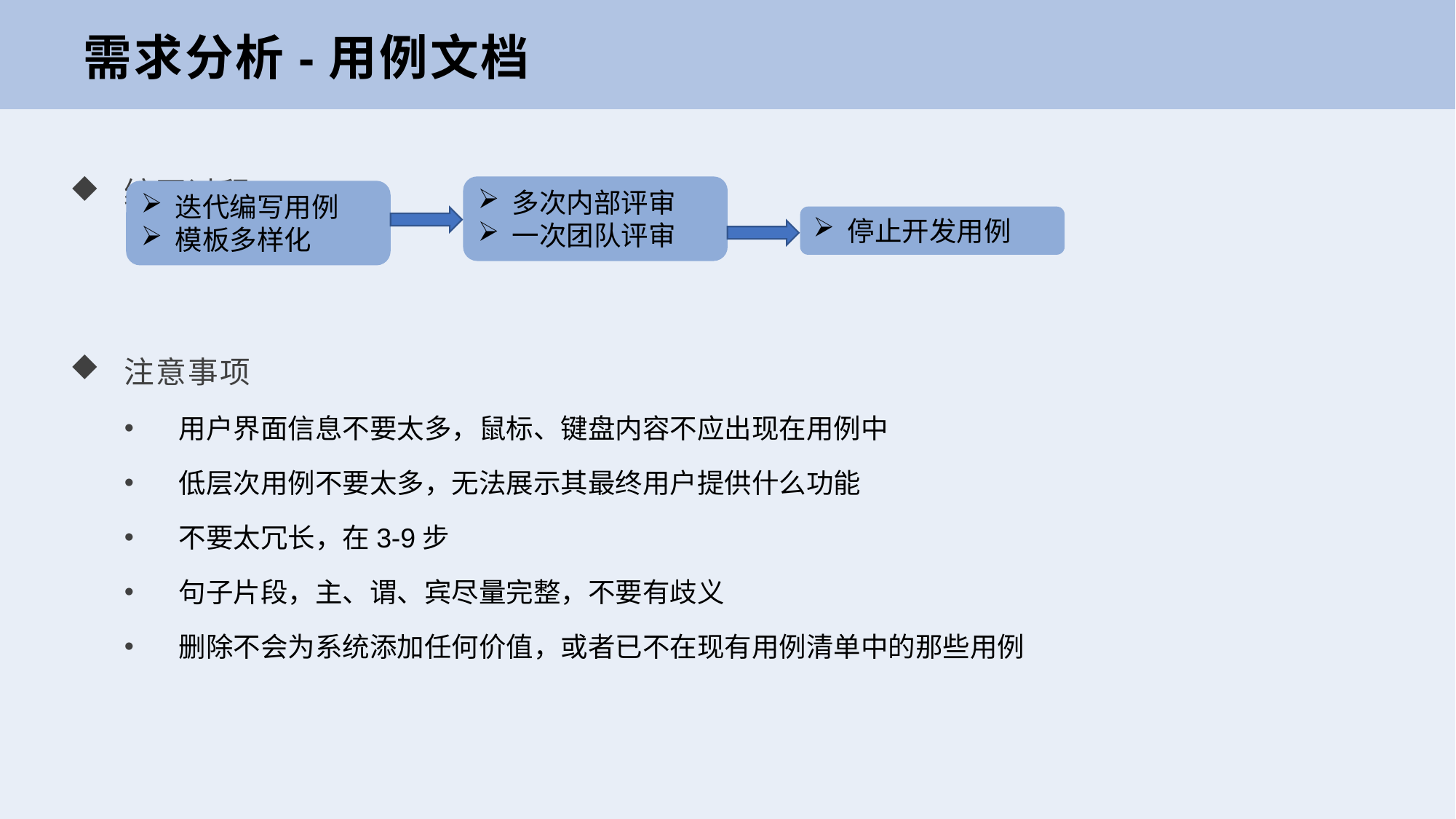

需求分析-用例文档
编写过程

注意事项
用户界面信息不要太多，鼠标、键盘内容不应出现在用例中
低层次用例不要太多，无法展示其最终用户提供什么功能
不要太冗长，在3-9步
句子片段，主、谓、宾尽量完整，不要有歧义
删除不会为系统添加任何价值，或者已不在现有用例清单中的那些用例

多次内部评审
一次团队评审
迭代编写用例
模板多样化
停止开发用例